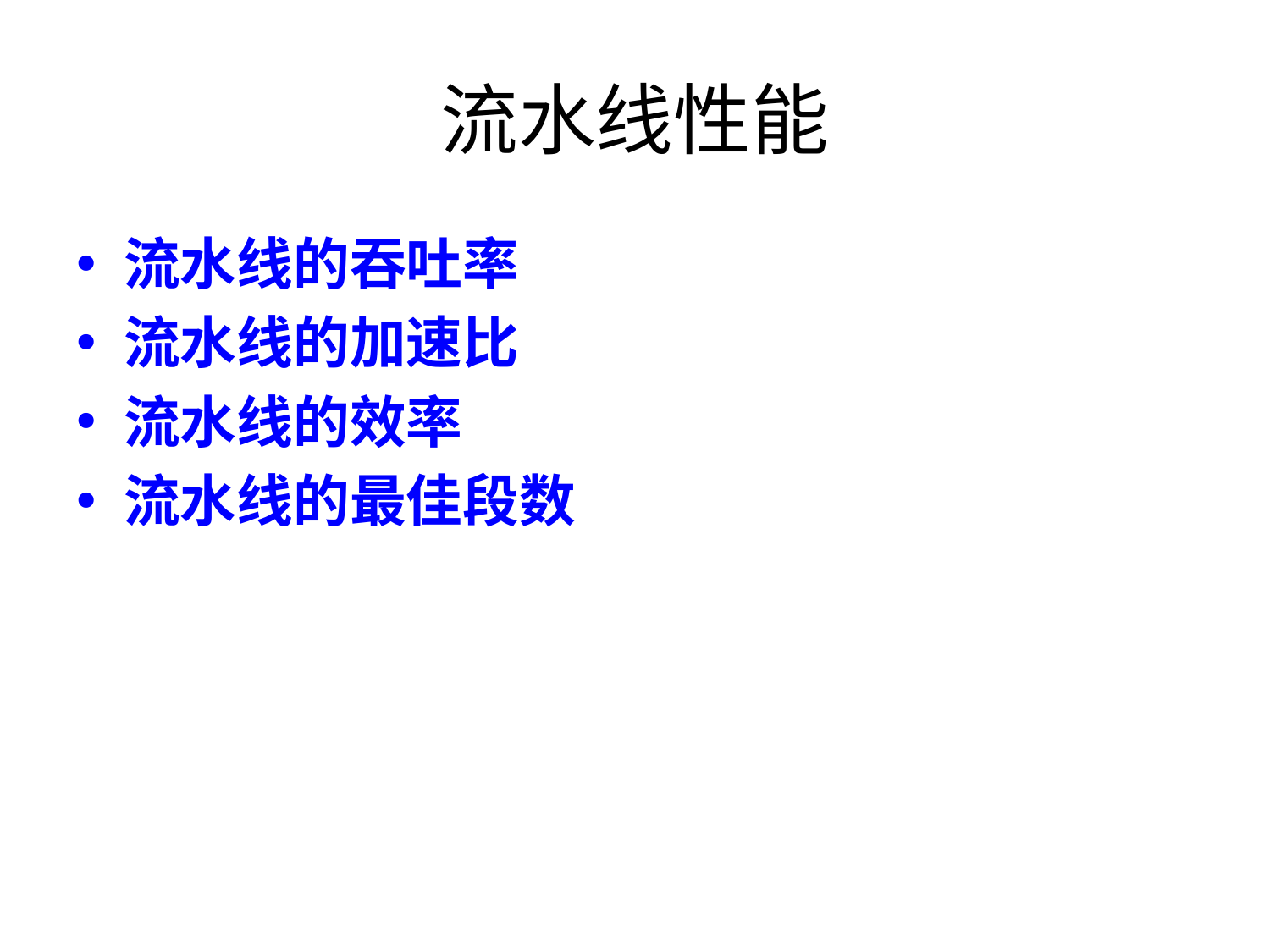

# 流水线性能
流水线的吞吐率
流水线的加速比
流水线的效率
流水线的最佳段数